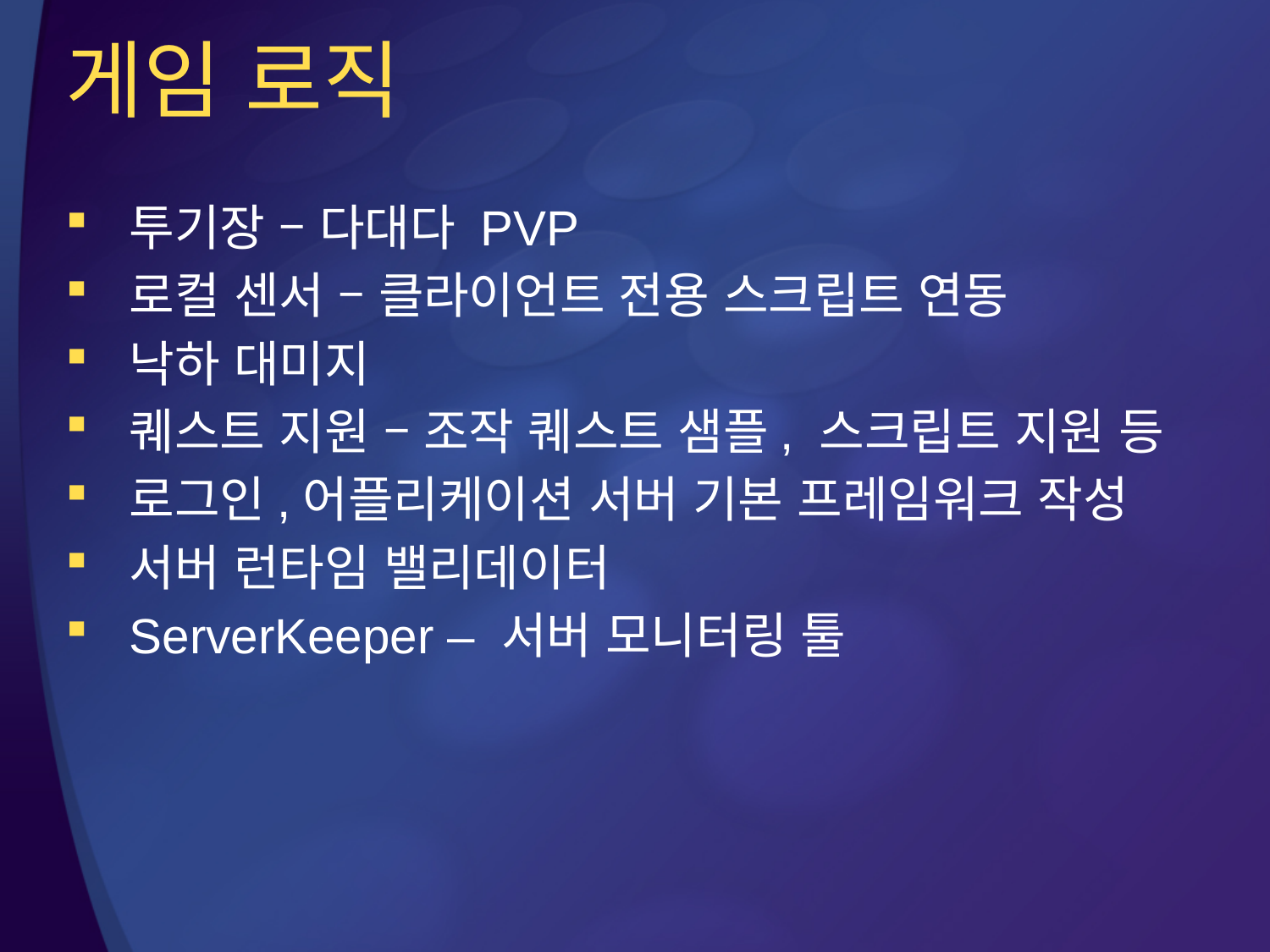

# 게임 로직
투기장 – 다대다 PVP
로컬 센서 – 클라이언트 전용 스크립트 연동
낙하 대미지
퀘스트 지원 – 조작 퀘스트 샘플, 스크립트 지원 등
로그인,어플리케이션 서버 기본 프레임워크 작성
서버 런타임 밸리데이터
ServerKeeper – 서버 모니터링 툴